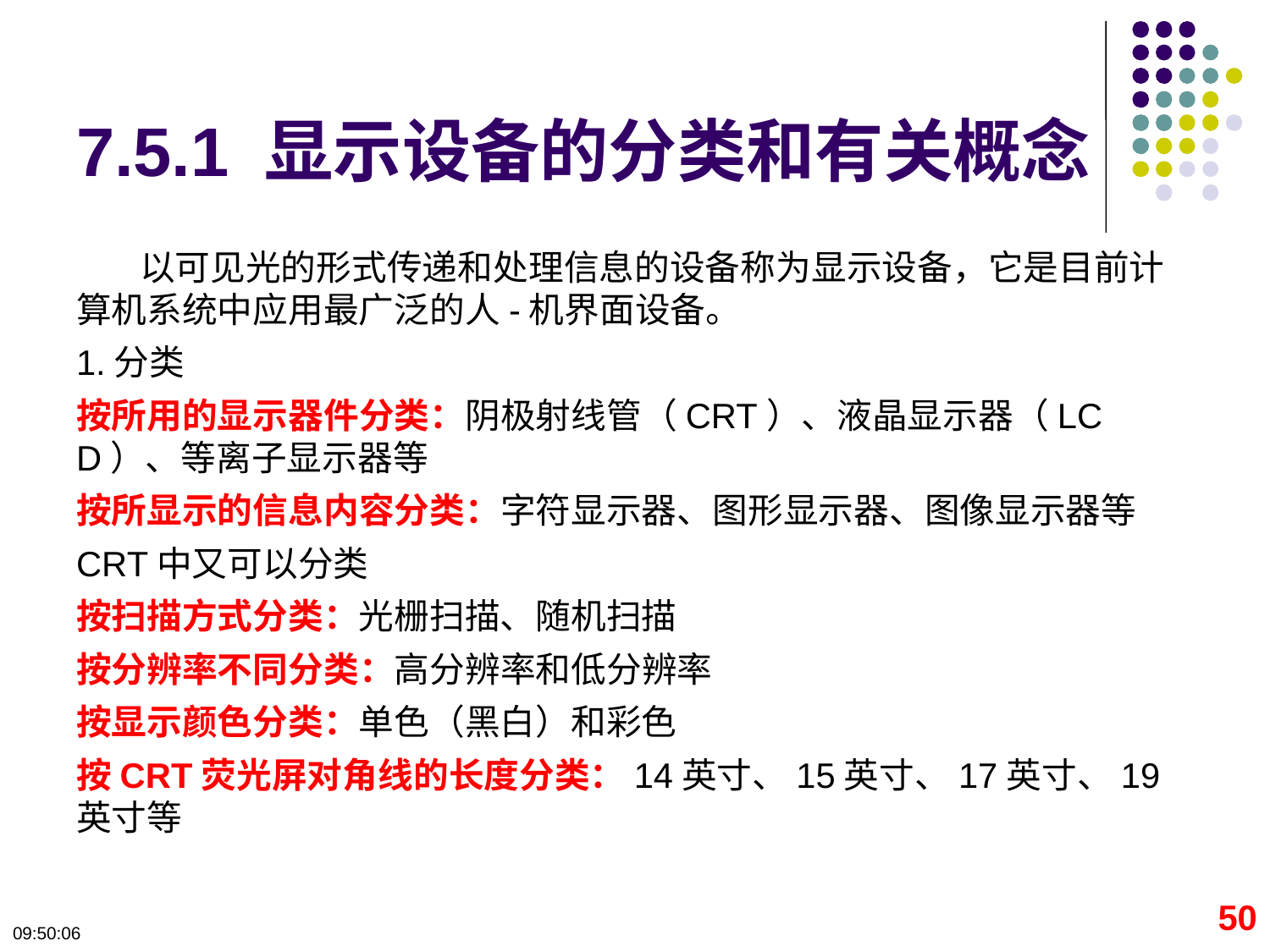

# 7.5.1 显示设备的分类和有关概念
以可见光的形式传递和处理信息的设备称为显示设备，它是目前计算机系统中应用最广泛的人-机界面设备。
1.分类
按所用的显示器件分类：阴极射线管（CRT）、液晶显示器（LCD）、等离子显示器等
按所显示的信息内容分类：字符显示器、图形显示器、图像显示器等
CRT中又可以分类
按扫描方式分类：光栅扫描、随机扫描
按分辨率不同分类：高分辨率和低分辨率
按显示颜色分类：单色（黑白）和彩色
按CRT荧光屏对角线的长度分类：14英寸、15英寸、17英寸、19英寸等
50
09:50:06